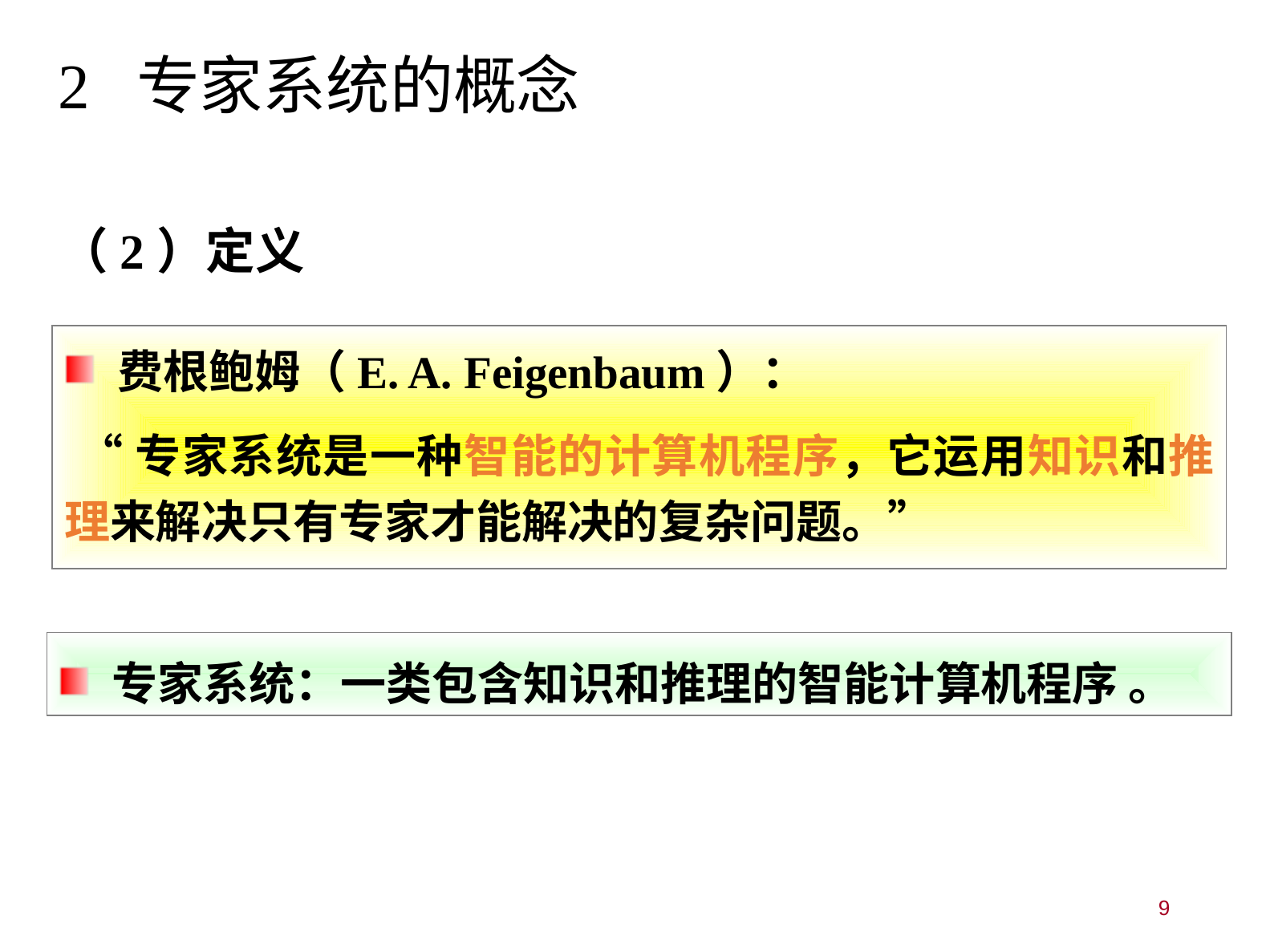

# 2  专家系统的概念
（2）定义

 费根鲍姆（E. A. Feigenbaum）：
 “专家系统是一种智能的计算机程序，它运用知识和推理来解决只有专家才能解决的复杂问题。”
 专家系统：一类包含知识和推理的智能计算机程序 。
9